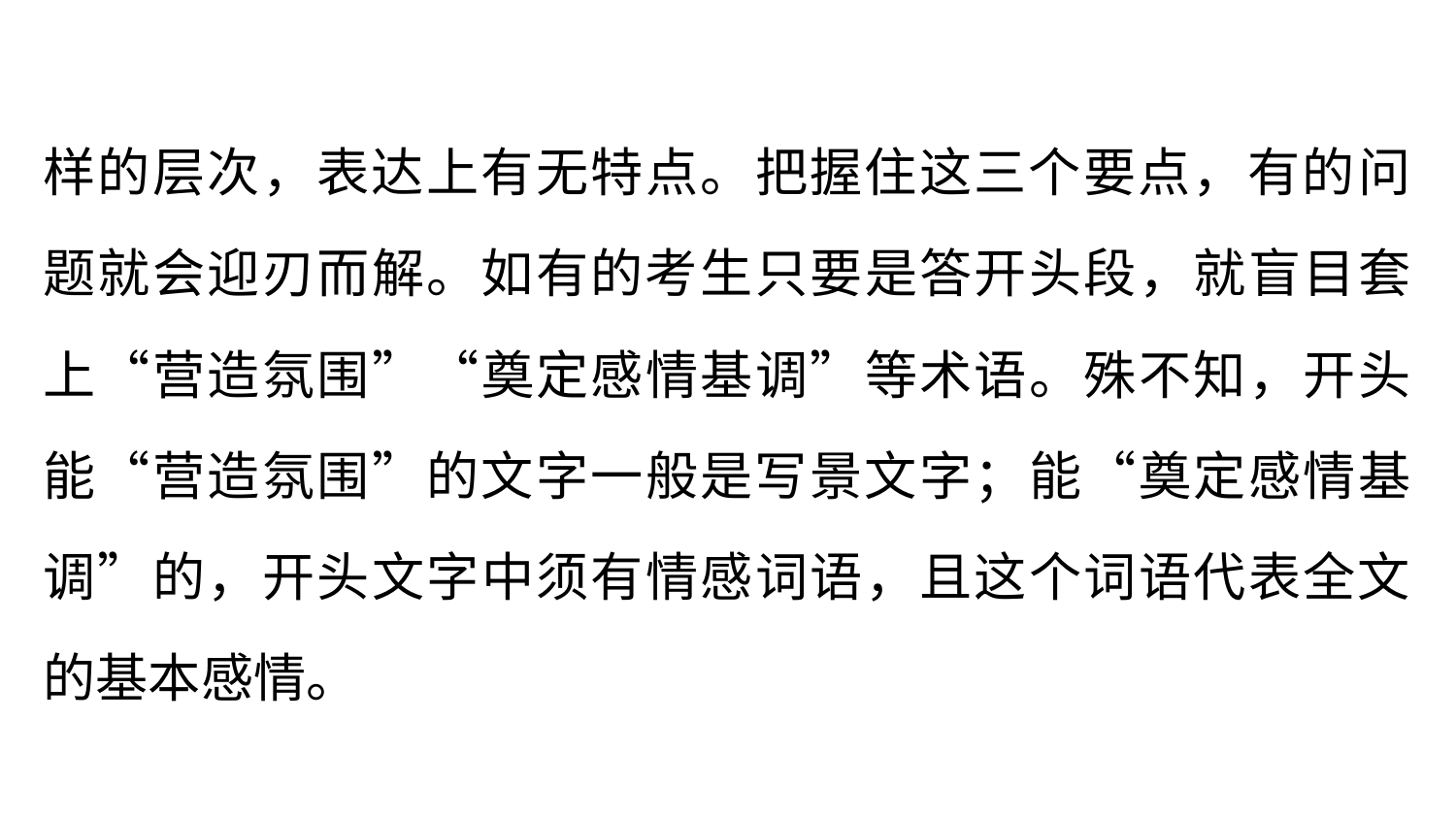

样的层次，表达上有无特点。把握住这三个要点，有的问题就会迎刃而解。如有的考生只要是答开头段，就盲目套上“营造氛围”“奠定感情基调”等术语。殊不知，开头能“营造氛围”的文字一般是写景文字；能“奠定感情基调”的，开头文字中须有情感词语，且这个词语代表全文的基本感情。